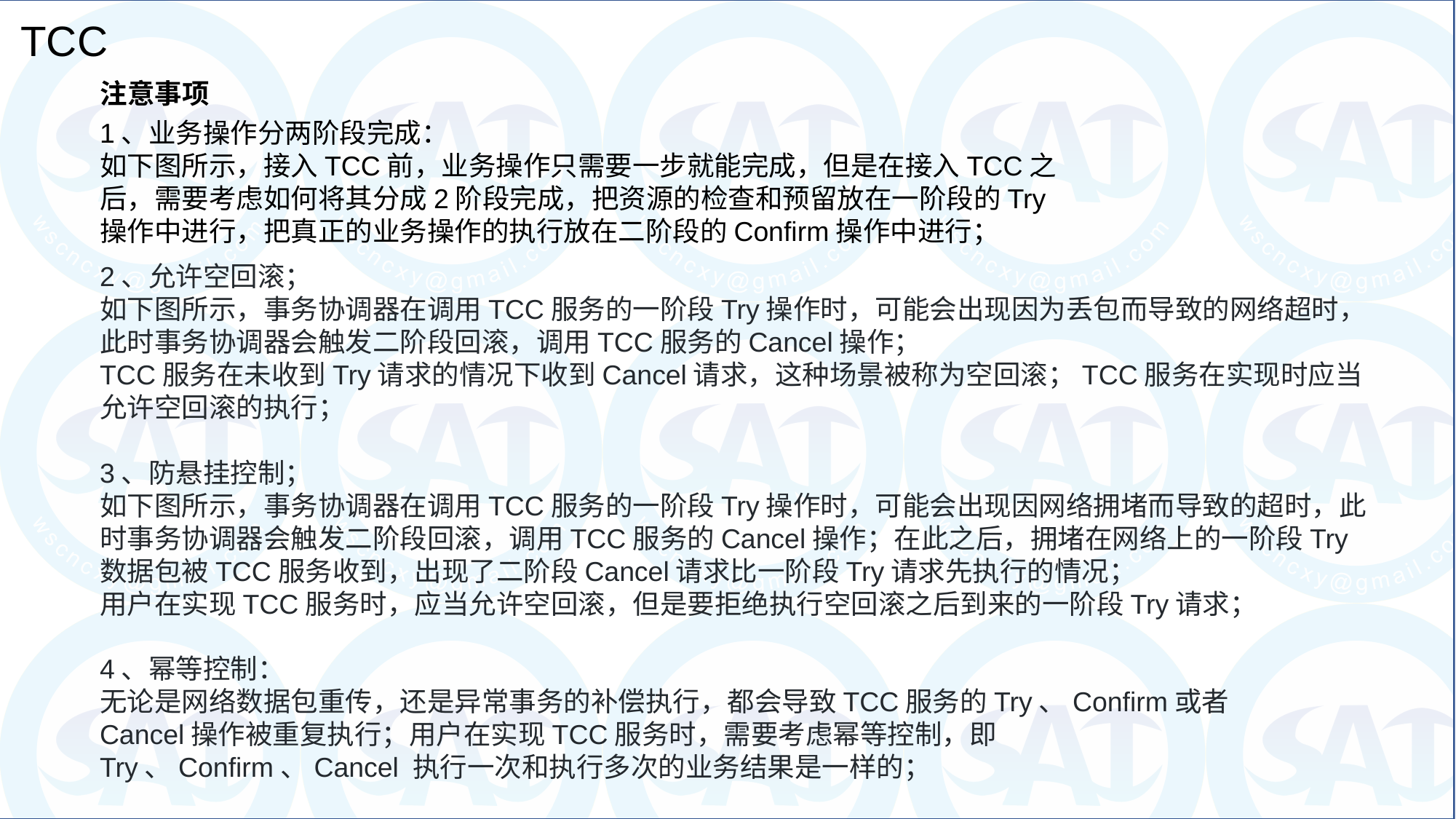

TCC
注意事项
1、业务操作分两阶段完成：
如下图所示，接入TCC前，业务操作只需要一步就能完成，但是在接入TCC之后，需要考虑如何将其分成2阶段完成，把资源的检查和预留放在一阶段的Try操作中进行，把真正的业务操作的执行放在二阶段的Confirm操作中进行；
2、允许空回滚；
如下图所示，事务协调器在调用TCC服务的一阶段Try操作时，可能会出现因为丢包而导致的网络超时，此时事务协调器会触发二阶段回滚，调用TCC服务的Cancel操作；
TCC服务在未收到Try请求的情况下收到Cancel请求，这种场景被称为空回滚；TCC服务在实现时应当允许空回滚的执行；
3、防悬挂控制；
如下图所示，事务协调器在调用TCC服务的一阶段Try操作时，可能会出现因网络拥堵而导致的超时，此时事务协调器会触发二阶段回滚，调用TCC服务的Cancel操作；在此之后，拥堵在网络上的一阶段Try数据包被TCC服务收到，出现了二阶段Cancel请求比一阶段Try请求先执行的情况；
用户在实现TCC服务时，应当允许空回滚，但是要拒绝执行空回滚之后到来的一阶段Try请求；
4、幂等控制：
无论是网络数据包重传，还是异常事务的补偿执行，都会导致TCC服务的Try、Confirm或者Cancel操作被重复执行；用户在实现TCC服务时，需要考虑幂等控制，即Try、Confirm、Cancel 执行一次和执行多次的业务结果是一样的；